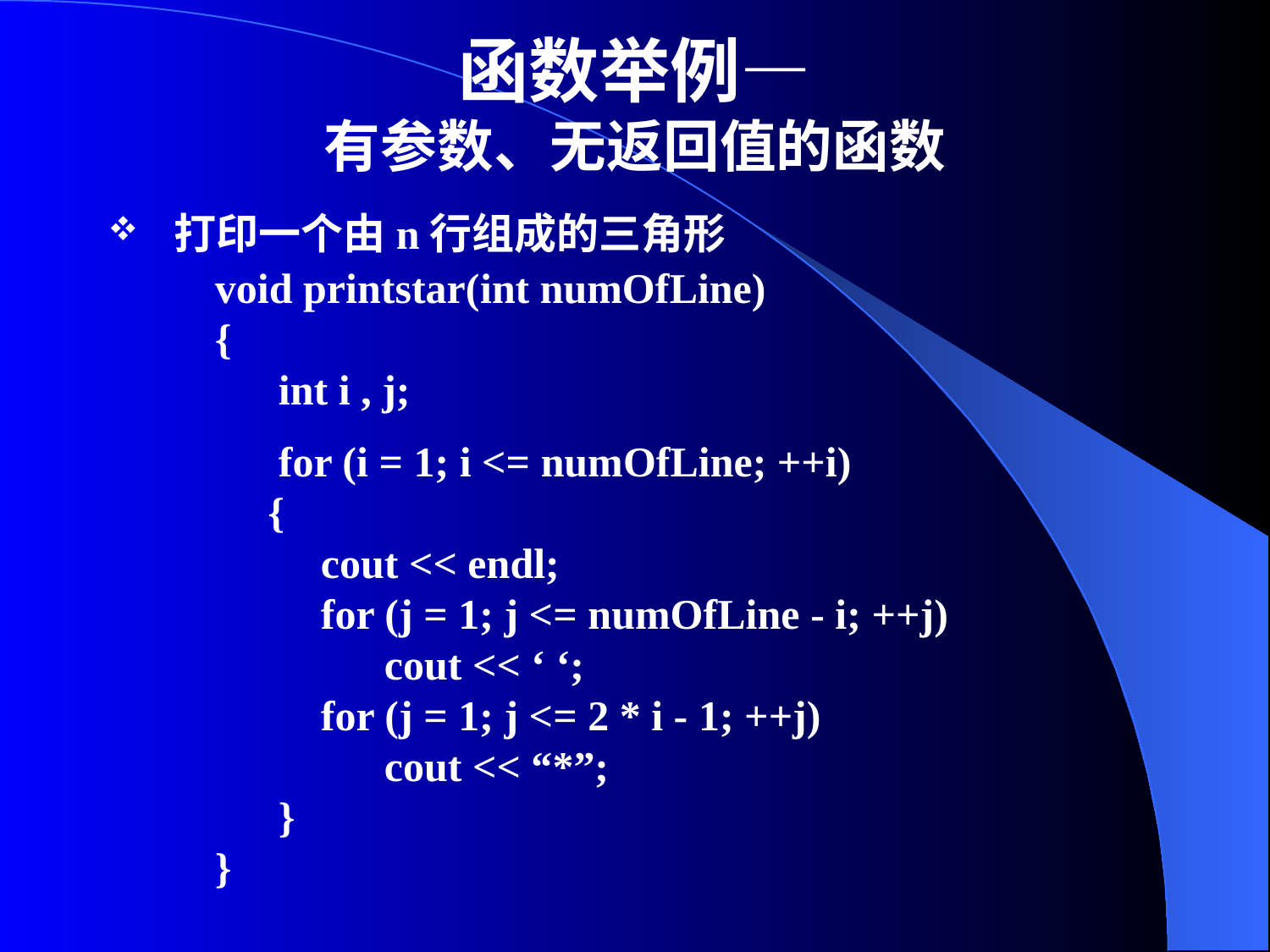

# 函数举例— 有参数、无返回值的函数
打印一个由n行组成的三角形
void printstar(int numOfLine)
{
      int i , j;
      for (i = 1; i <= numOfLine; ++i)
     {
          cout << endl;
          for (j = 1; j <= numOfLine - i; ++j)
                cout << ‘ ‘;
          for (j = 1; j <= 2 * i - 1; ++j)
                cout << “*”;
      }
}